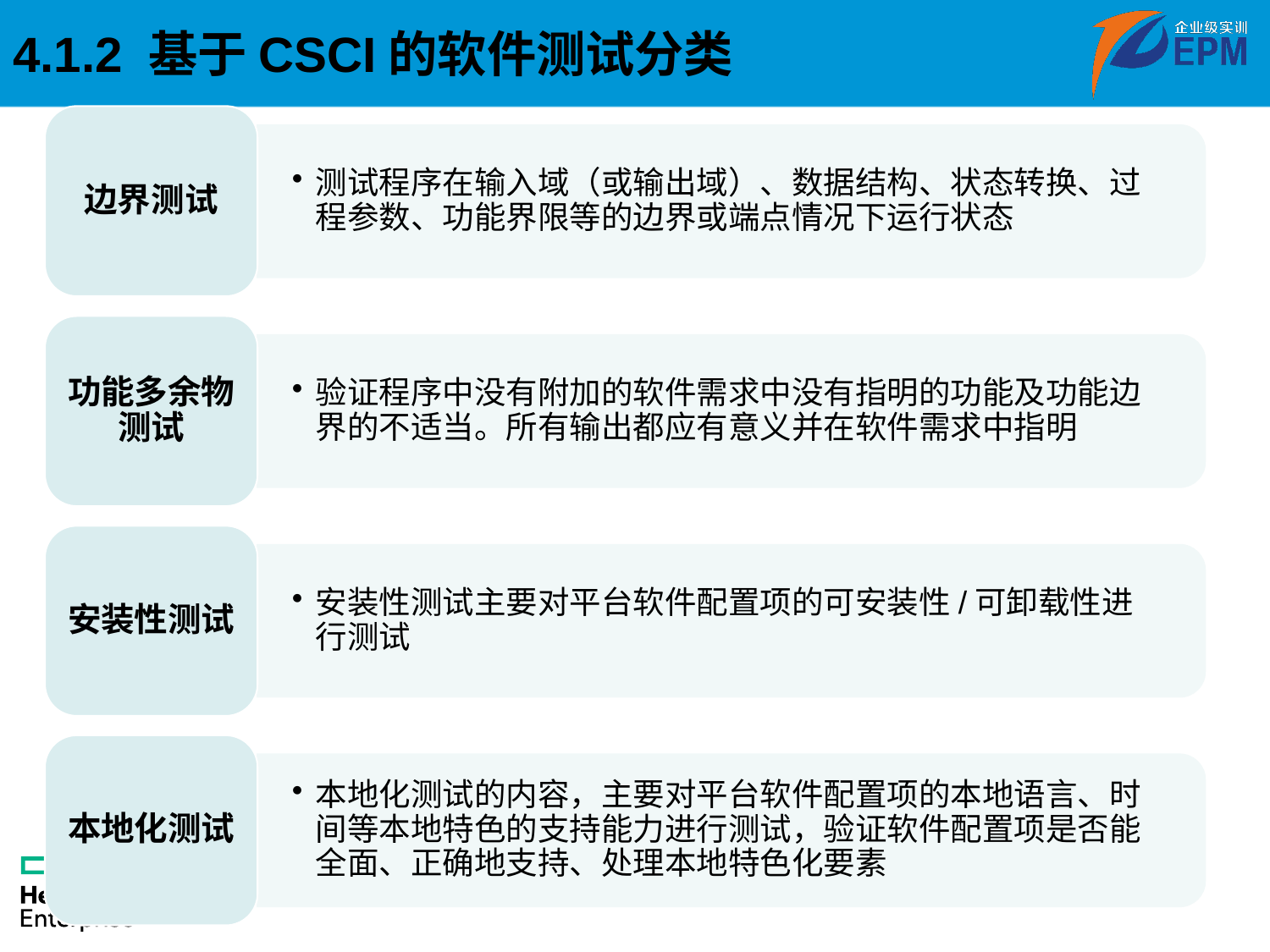

4.1.2 基于CSCI的软件测试分类
边界测试
测试程序在输入域（或输出域）、数据结构、状态转换、过程参数、功能界限等的边界或端点情况下运行状态
功能多余物测试
验证程序中没有附加的软件需求中没有指明的功能及功能边界的不适当。所有输出都应有意义并在软件需求中指明
安装性测试
安装性测试主要对平台软件配置项的可安装性/可卸载性进行测试
本地化测试
本地化测试的内容，主要对平台软件配置项的本地语言、时间等本地特色的支持能力进行测试，验证软件配置项是否能全面、正确地支持、处理本地特色化要素